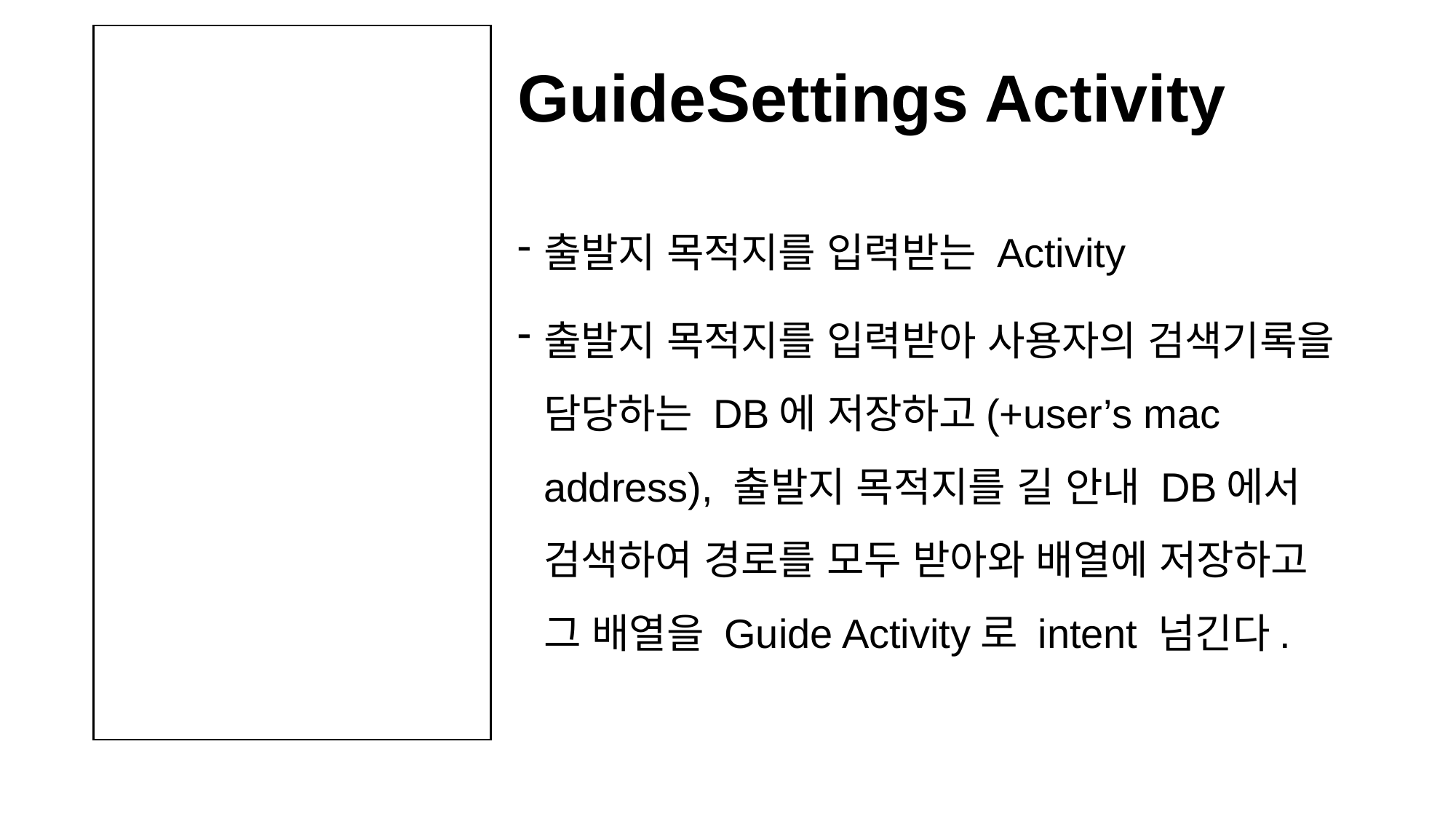

# GuideSettings Activity
출발지 목적지를 입력받는 Activity
출발지 목적지를 입력받아 사용자의 검색기록을 담당하는 DB에 저장하고(+user’s mac address), 출발지 목적지를 길 안내 DB에서 검색하여 경로를 모두 받아와 배열에 저장하고 그 배열을 Guide Activity로 intent 넘긴다.